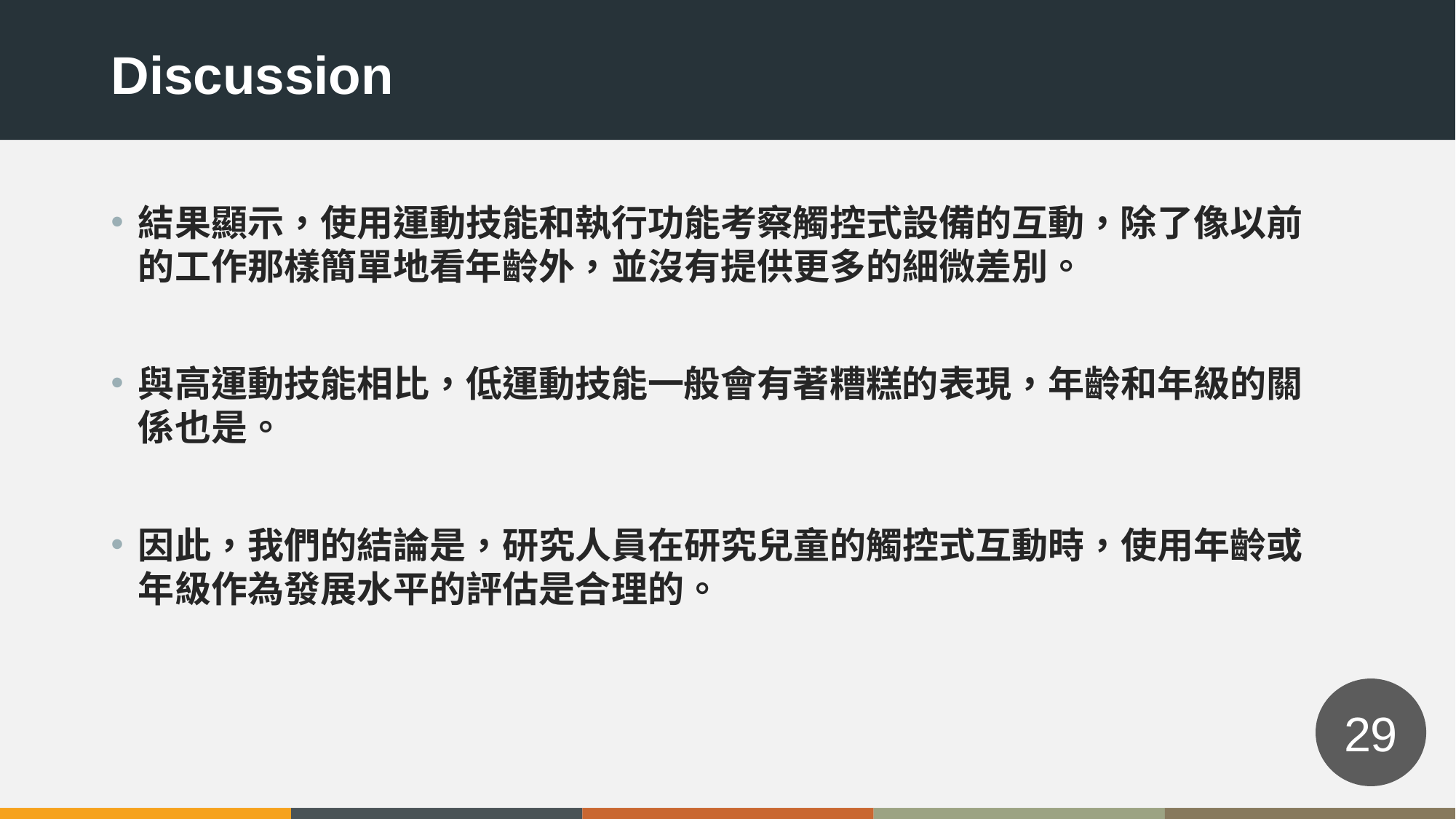

Discussion
結果顯示，使用運動技能和執行功能考察觸控式設備的互動，除了像以前的工作那樣簡單地看年齡外，並沒有提供更多的細微差別。

與高運動技能相比，低運動技能一般會有著糟糕的表現，年齡和年級的關係也是。

因此，我們的結論是，研究人員在研究兒童的觸控式互動時，使用年齡或年級作為發展水平的評估是合理的。
29